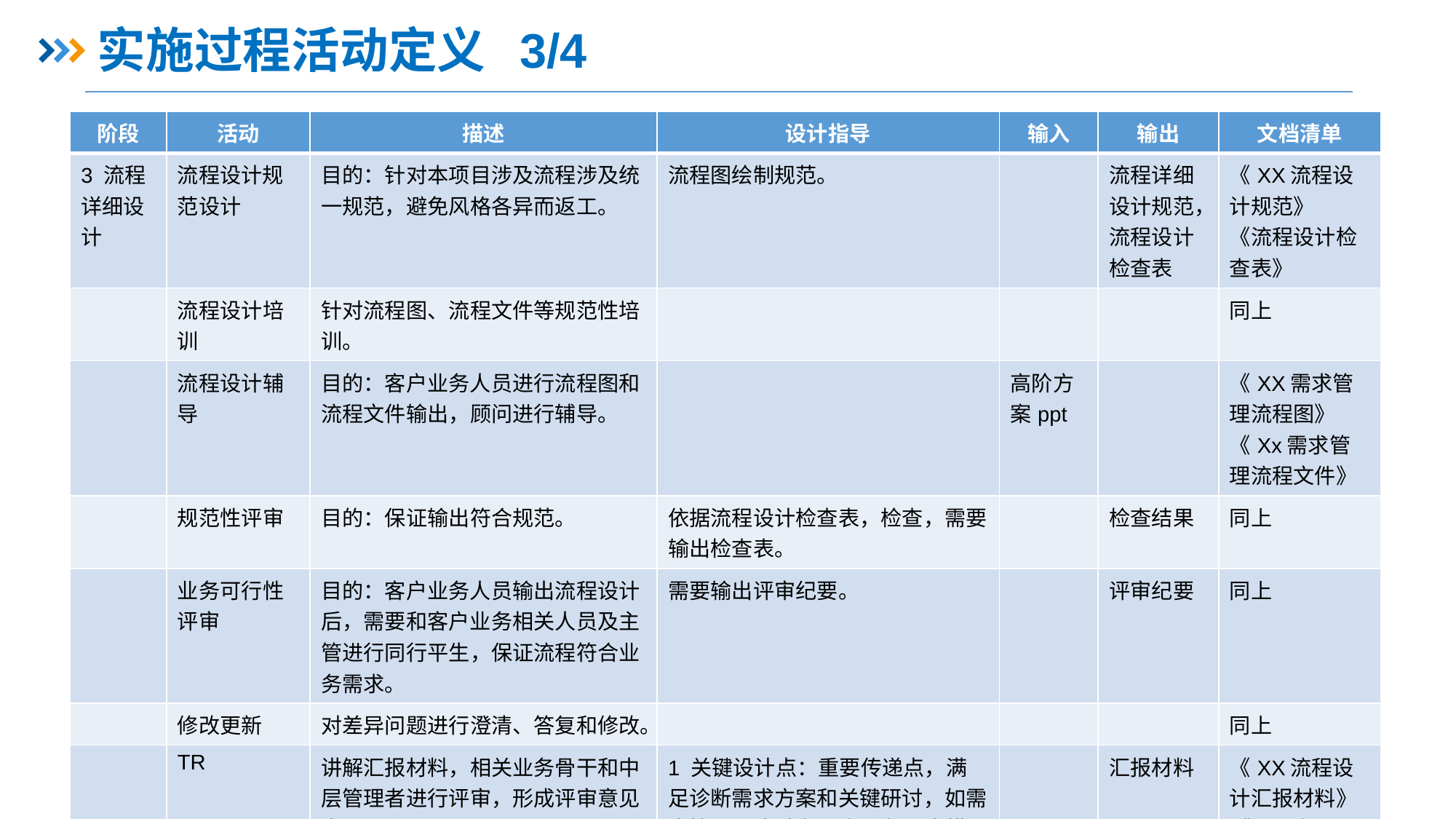

# 实施过程活动定义  3/4
| 阶段 | 活动 | 描述 | 设计指导 | 输入 | 输出 | 文档清单 |
| --- | --- | --- | --- | --- | --- | --- |
| 3 流程详细设计 | 流程设计规范设计 | 目的：针对本项目涉及流程涉及统一规范，避免风格各异而返工。 | 流程图绘制规范。 |  | 流程详细设计规范，流程设计检查表 | 《XX流程设计规范》 《流程设计检查表》 |
|  | 流程设计培训 | 针对流程图、流程文件等规范性培训。 |  |  |  | 同上 |
|  | 流程设计辅导 | 目的：客户业务人员进行流程图和流程文件输出，顾问进行辅导。 |  | 高阶方案ppt |  | 《XX需求管理流程图》 《Xx需求管理流程文件》 |
|  | 规范性评审 | 目的：保证输出符合规范。 | 依据流程设计检查表，检查，需要输出检查表。 |  | 检查结果 | 同上 |
|  | 业务可行性评审 | 目的：客户业务人员输出流程设计后，需要和客户业务相关人员及主管进行同行平生，保证流程符合业务需求。 | 需要输出评审纪要。 |  | 评审纪要 | 同上 |
|  | 修改更新 | 对差异问题进行澄清、答复和修改。 |  |  |  | 同上 |
|  | TR | 讲解汇报材料，相关业务骨干和中层管理者进行评审，形成评审意见表。 | 1 关键设计点：重要传递点，满足诊断需求方案和关键研讨，如需求管理5大阶段、产品包需求模型评审等。2建议：研讨记录、质量保证、交付内容展示都要列入，前边讲两点，后面讲充分点。 |  | 汇报材料 | 《XX流程设计汇报材料》 《XX流程开发评审要素表》 |